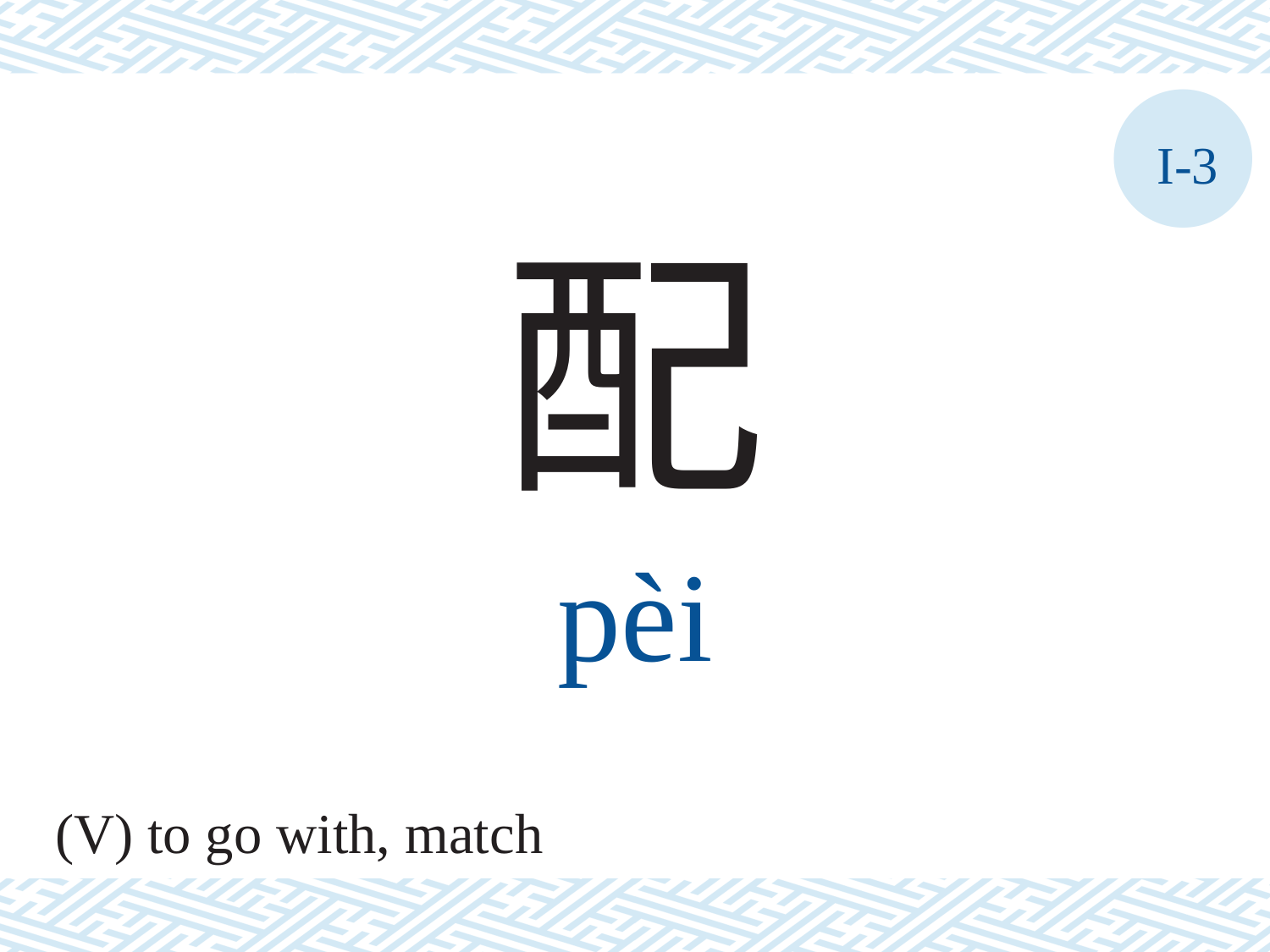

I-3
配
pèi
(V) to go with, match